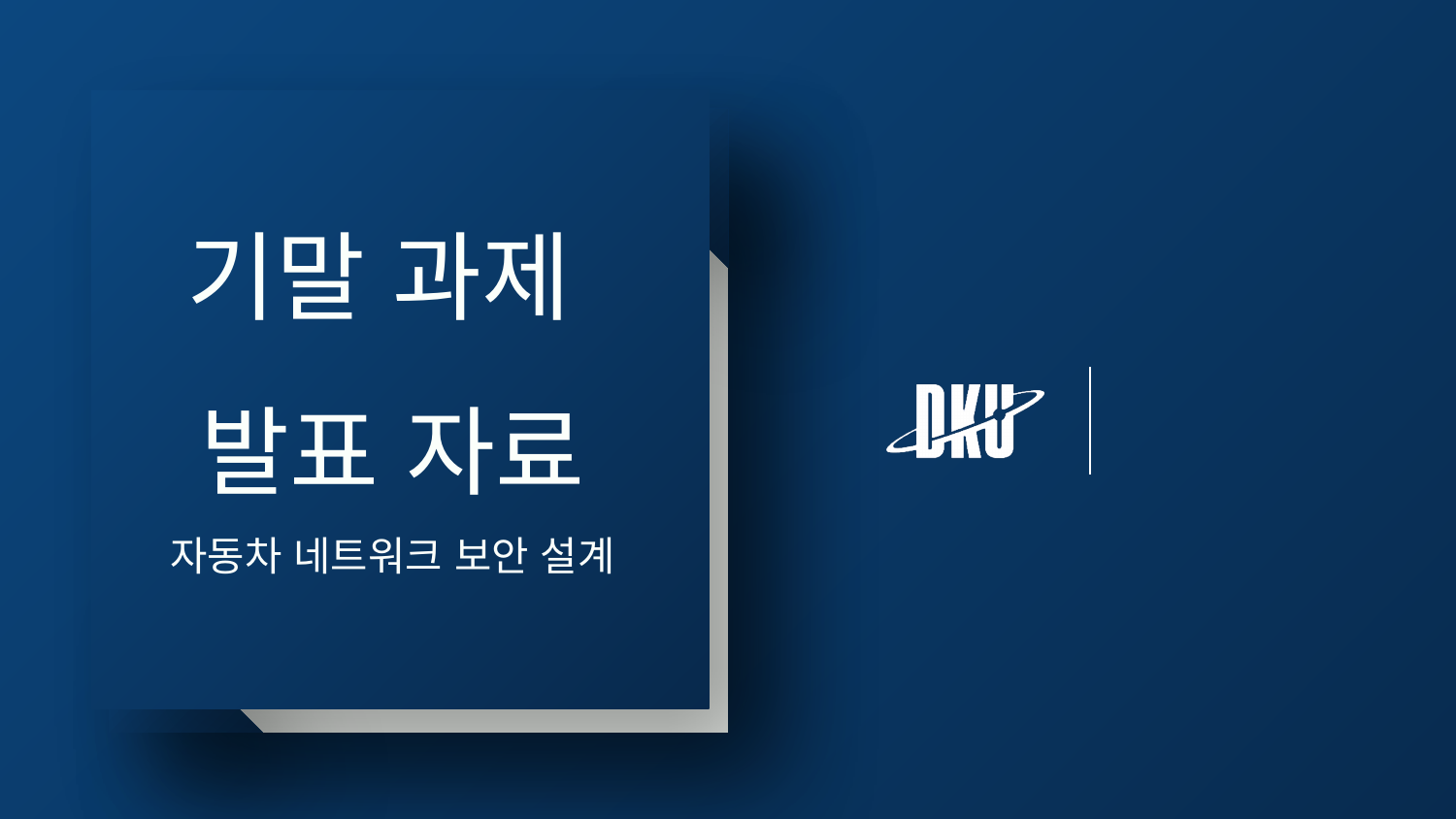

# 기말 과제 발표 자료 자동차 네트워크 보안 설계
희망 발표 일자 : 12/08
정보보호 이론 2분반
공과대학 소프트웨어학과
학번 : 32154579
이름 : 차성민
제출일 : 20.12.06